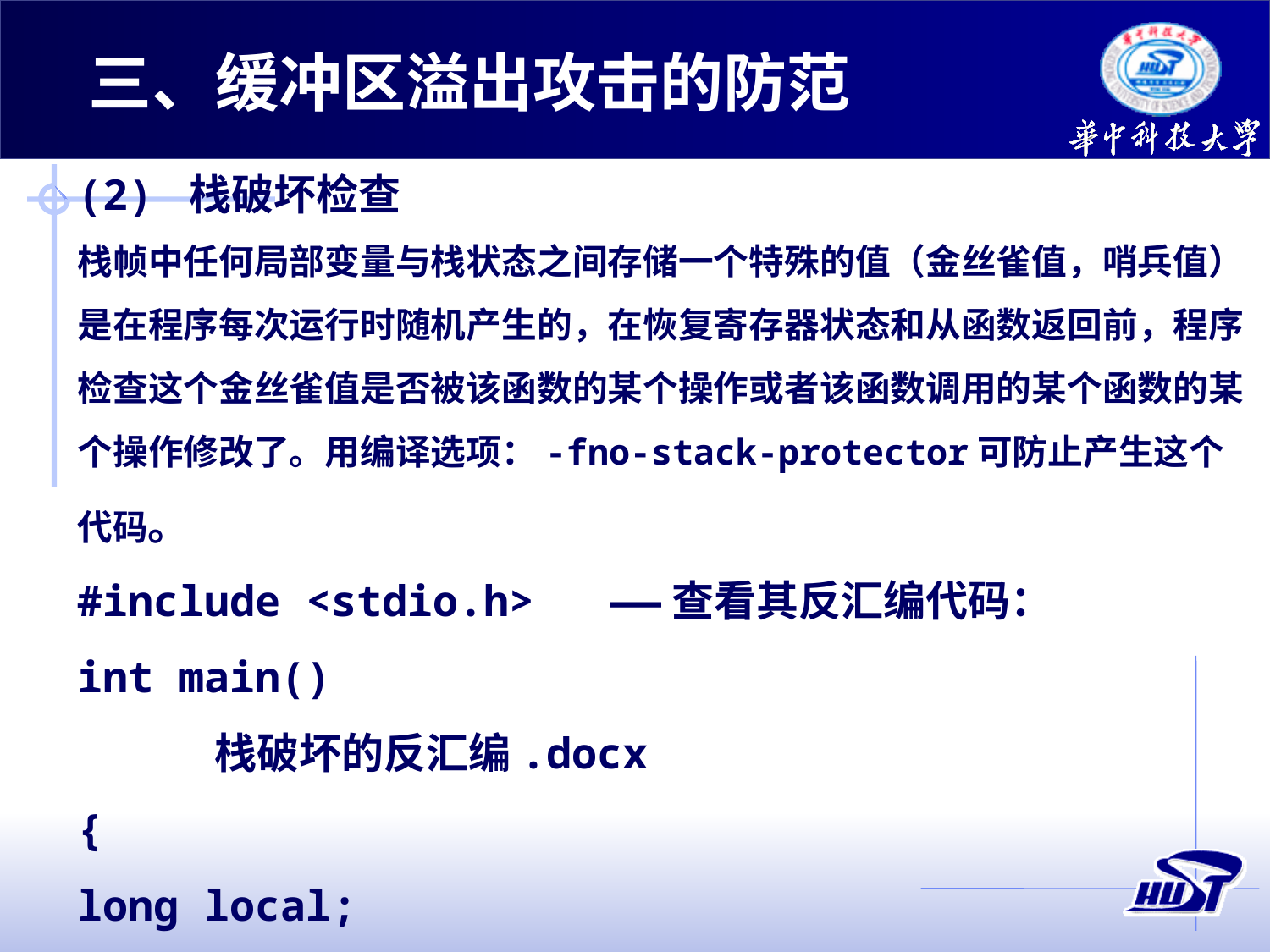

三、缓冲区溢出攻击的防范
(2) 栈破坏检查
栈帧中任何局部变量与栈状态之间存储一个特殊的值（金丝雀值，哨兵值）是在程序每次运行时随机产生的，在恢复寄存器状态和从函数返回前，程序检查这个金丝雀值是否被该函数的某个操作或者该函数调用的某个函数的某个操作修改了。用编译选项：-fno-stack-protector可防止产生这个代码。
#include <stdio.h>   ——查看其反汇编代码：
int main()                                          栈破坏的反汇编.docx
{
long local;
printf("local at %p\n", &local);
}